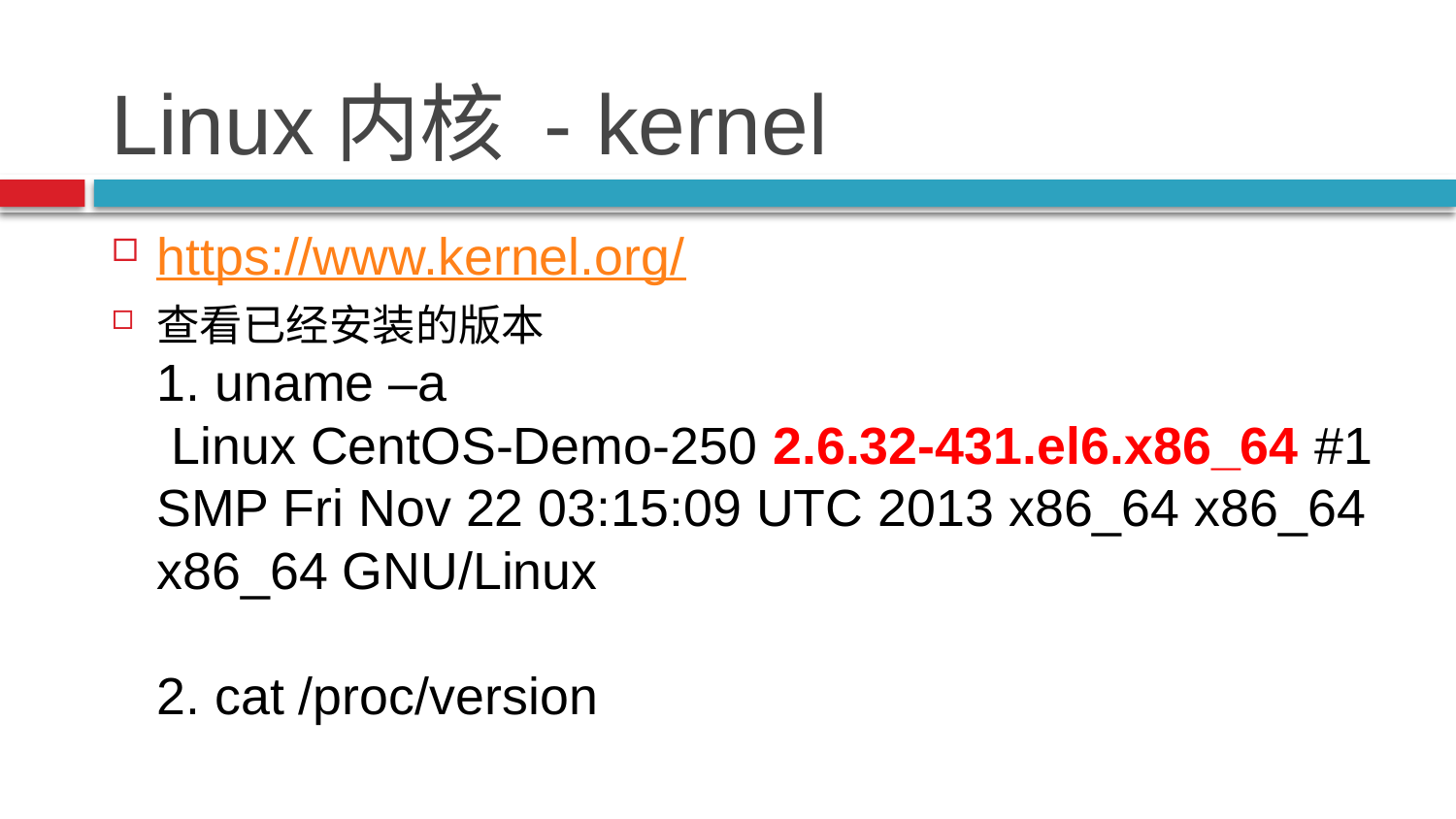

# Linux内核 - kernel
https://www.kernel.org/
查看已经安装的版本
1. uname –a
 Linux CentOS-Demo-250 2.6.32-431.el6.x86_64 #1 SMP Fri Nov 22 03:15:09 UTC 2013 x86_64 x86_64 x86_64 GNU/Linux
2. cat /proc/version